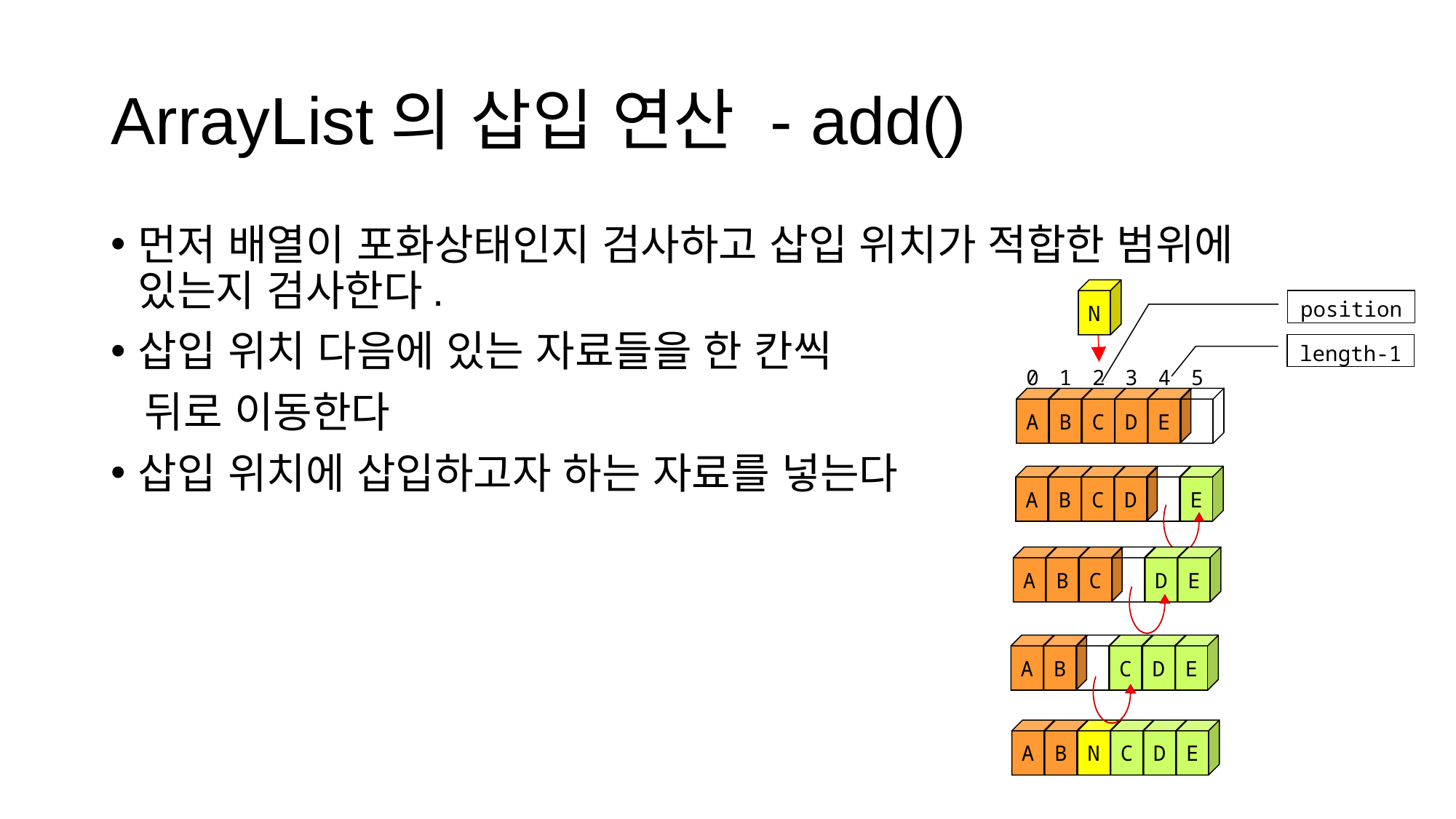

# ArrayList의 삽입 연산 - add()
먼저 배열이 포화상태인지 검사하고 삽입 위치가 적합한 범위에 있는지 검사한다.
삽입 위치 다음에 있는 자료들을 한 칸씩
  뒤로 이동한다
삽입 위치에 삽입하고자 하는 자료를 넣는다
N
position
length-1

0
1
2
3
4
5
A
B
C
D
E

A
B
C
D

E

A
B
C

D
E

A
B

C
D
E

A
B
N
C
D
E